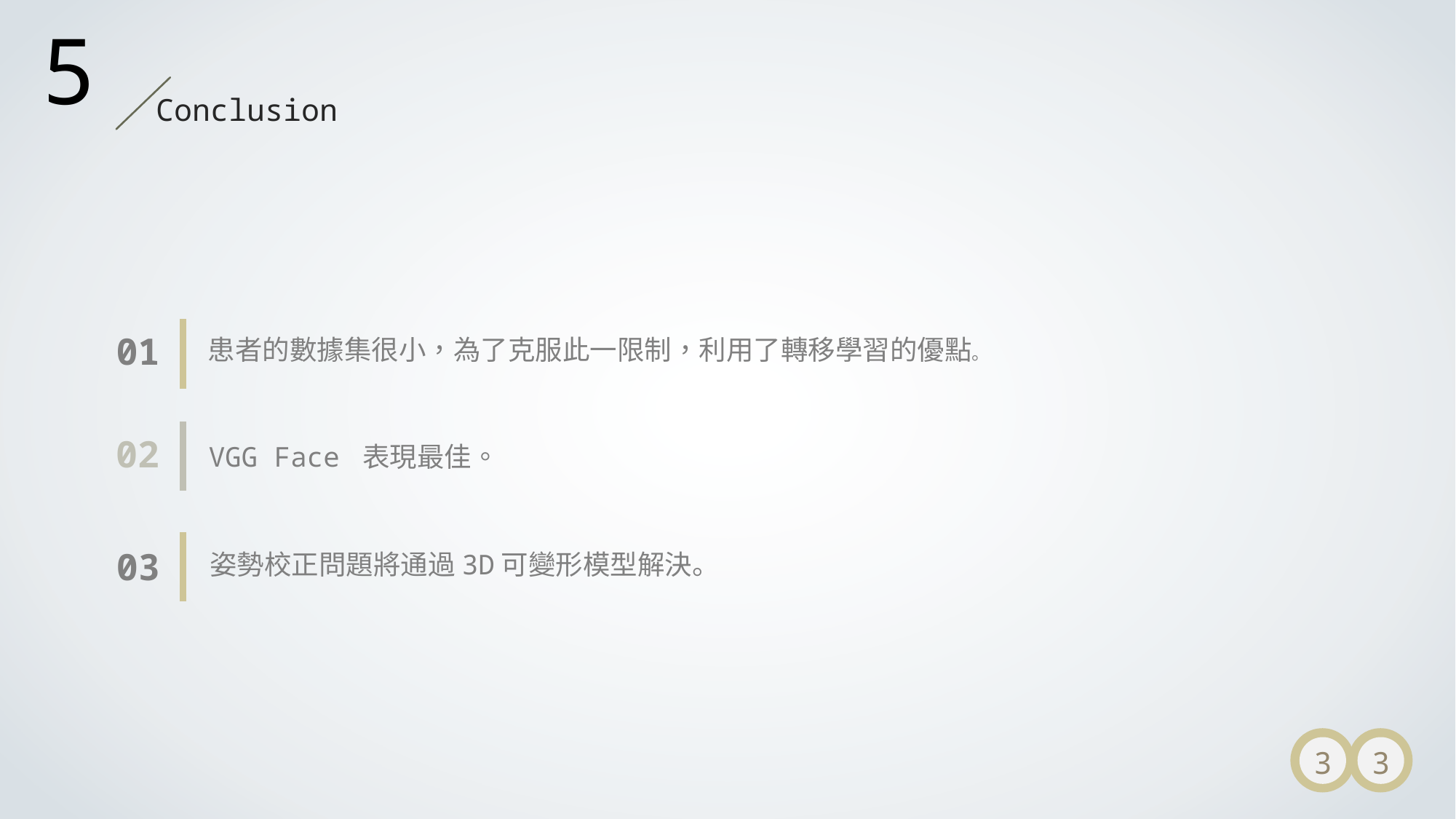

5
Conclusion
01
患者的數據集很小，為了克服此一限制，利用了轉移學習的優點。
02
VGG Face 表現最佳。
03
姿勢校正問題將通過3D可變形模型解決。

3

3